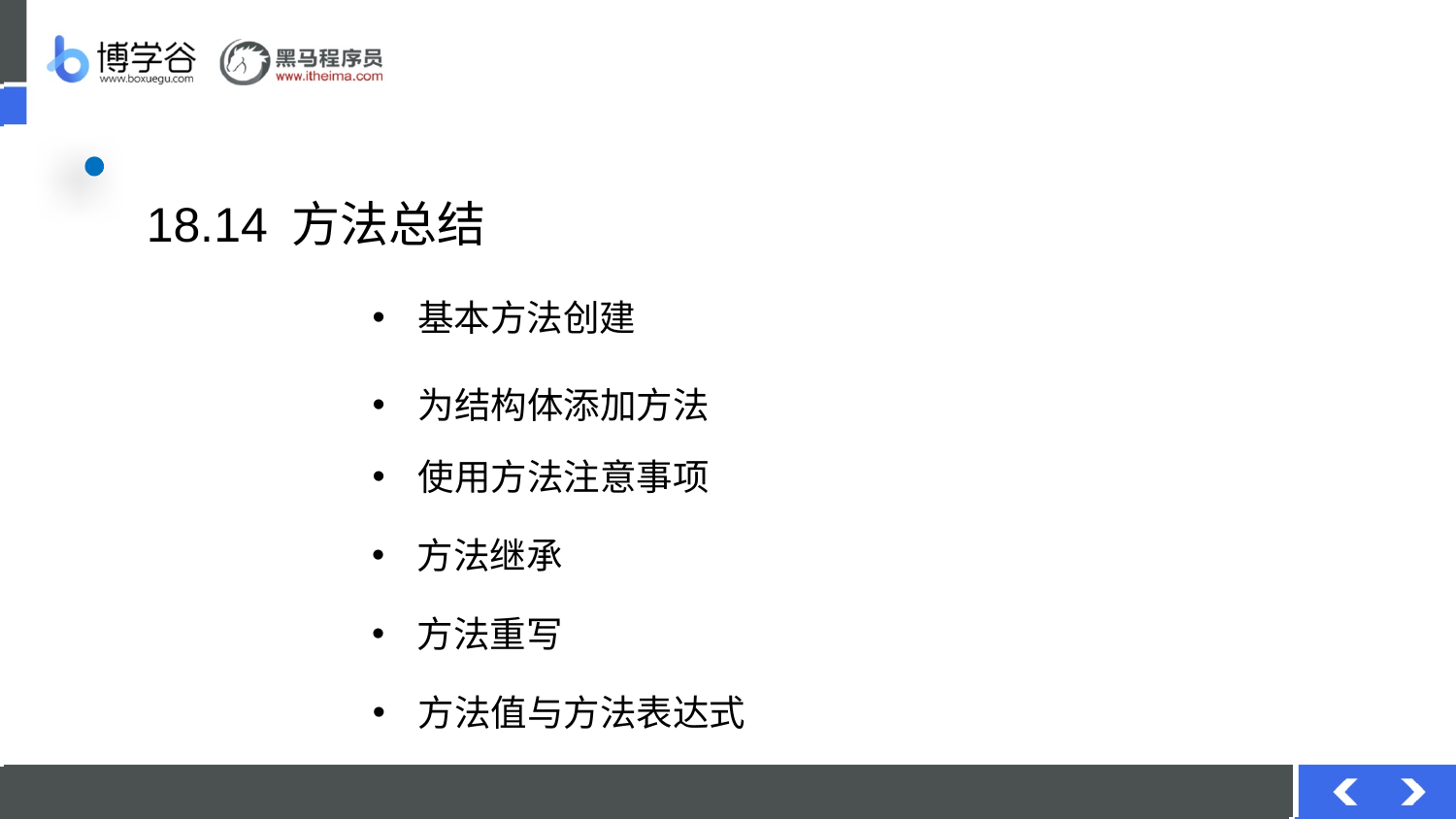

# 18.14	方法总结
基本方法创建
为结构体添加方法
使用方法注意事项
方法继承
方法重写
方法值与方法表达式